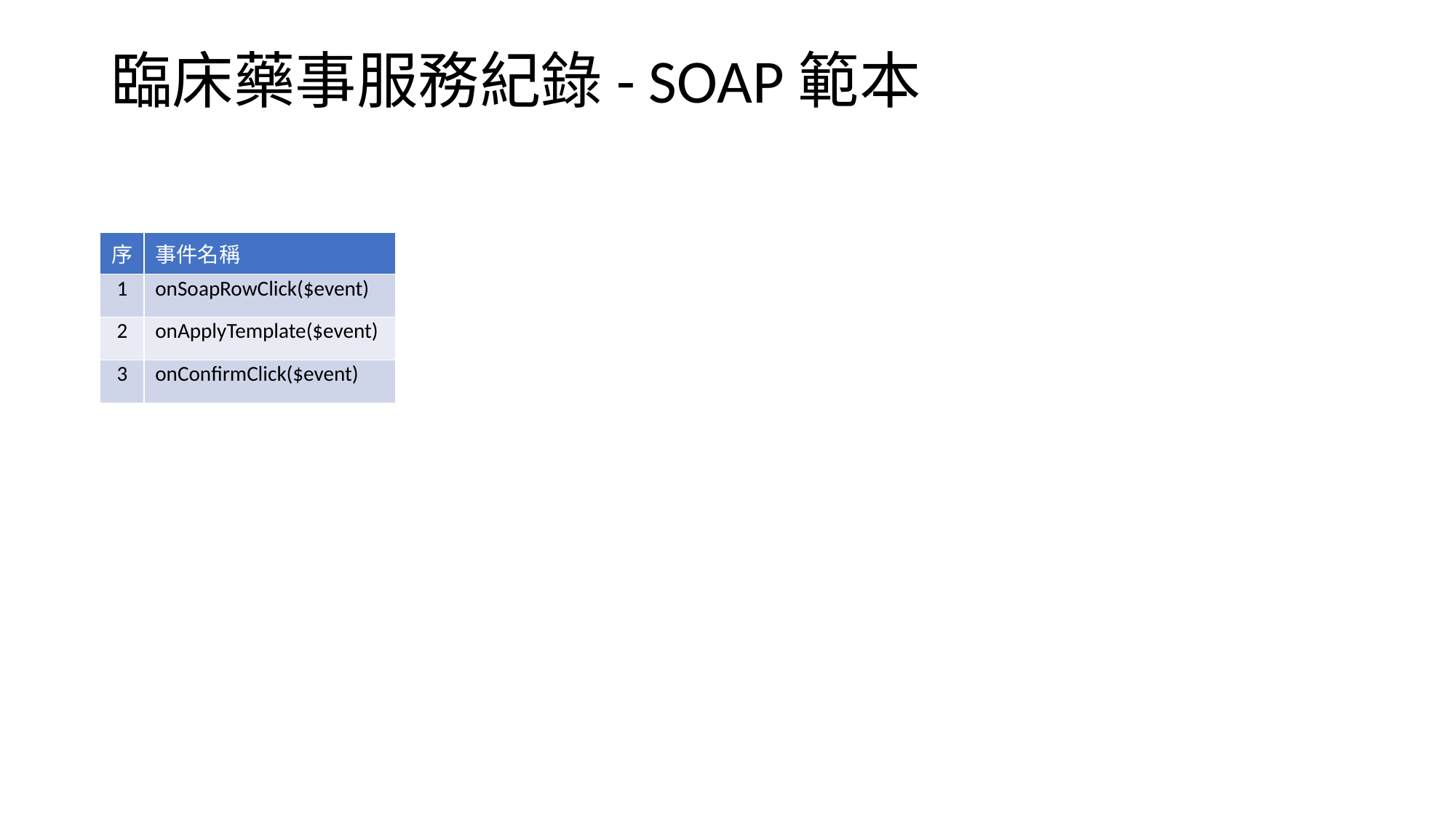

# 臨床藥事服務紀錄- SOAP範本
| 序 | 事件名稱 |
| --- | --- |
| 1 | onSoapRowClick($event) |
| 2 | onApplyTemplate($event) |
| 3 | onConfirmClick($event) |